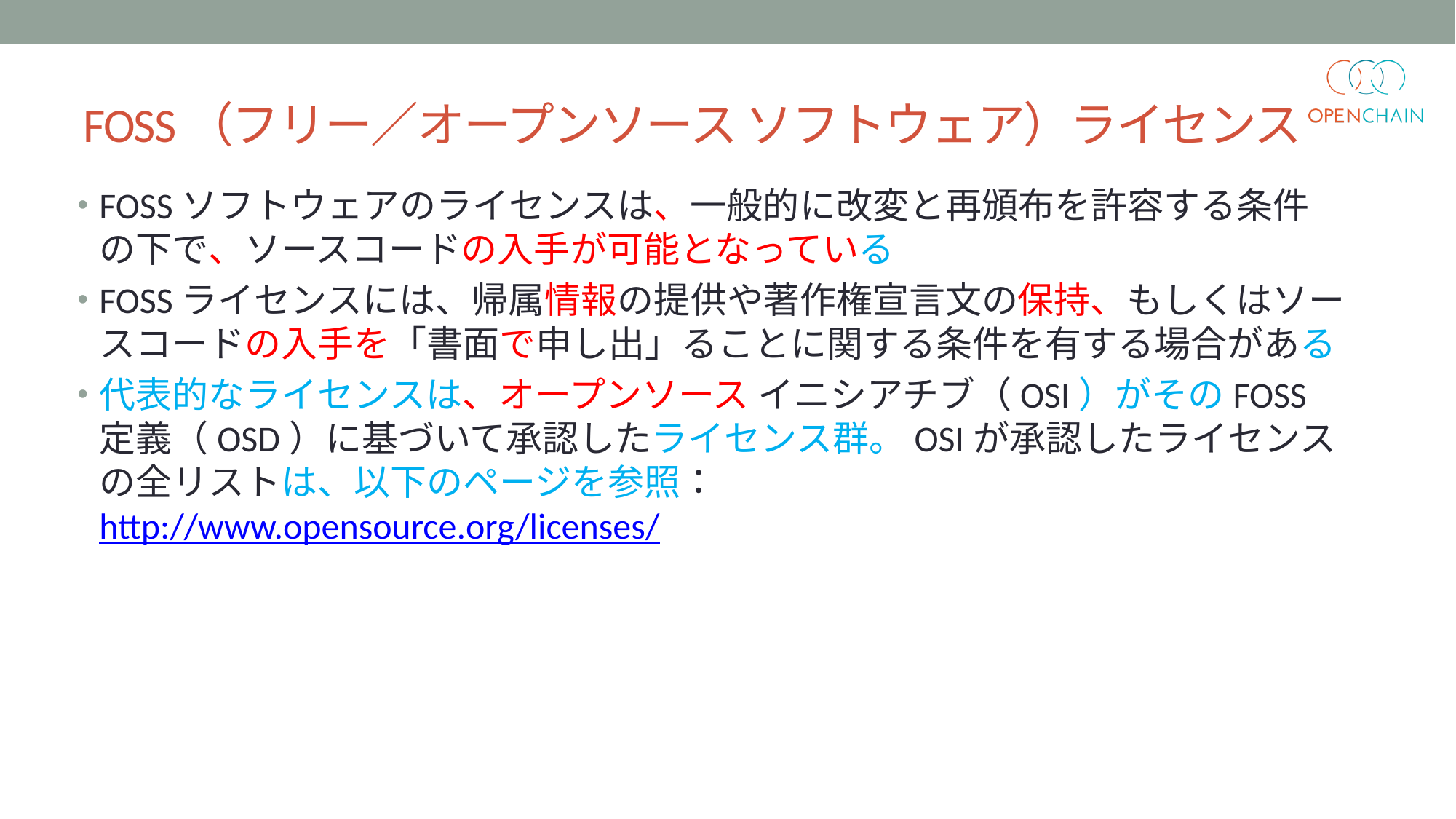

# FOSS（フリー／オープンソース ソフトウェア）ライセンス
FOSSソフトウェアのライセンスは、一般的に改変と再頒布を許容する条件の下で、ソースコードの入手が可能となっている
FOSSライセンスには、帰属情報の提供や著作権宣言文の保持、もしくはソースコードの入手を「書面で申し出」ることに関する条件を有する場合がある
代表的なライセンスは、オープンソース イニシアチブ（OSI）がそのFOSS定義（OSD）に基づいて承認したライセンス群。OSIが承認したライセンスの全リストは、以下のページを参照：
http://www.opensource.org/licenses/